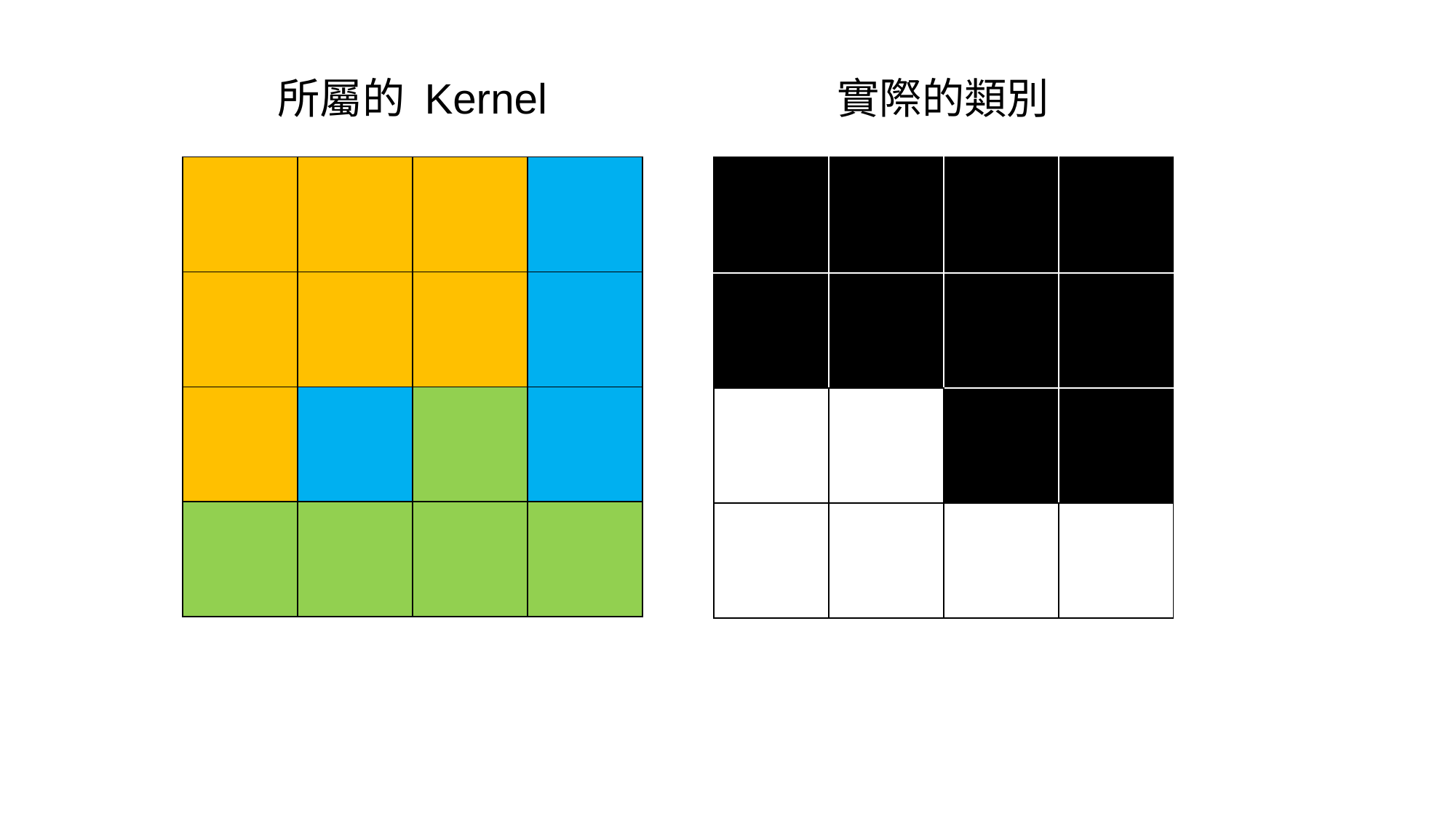

所屬的 Kernel
實際的類別
|  |  |  |  |
| --- | --- | --- | --- |
|  |  |  |  |
|  |  |  |  |
|  |  |  |  |
|  |  |  |  |
| --- | --- | --- | --- |
|  |  |  |  |
|  |  |  |  |
|  |  |  |  |